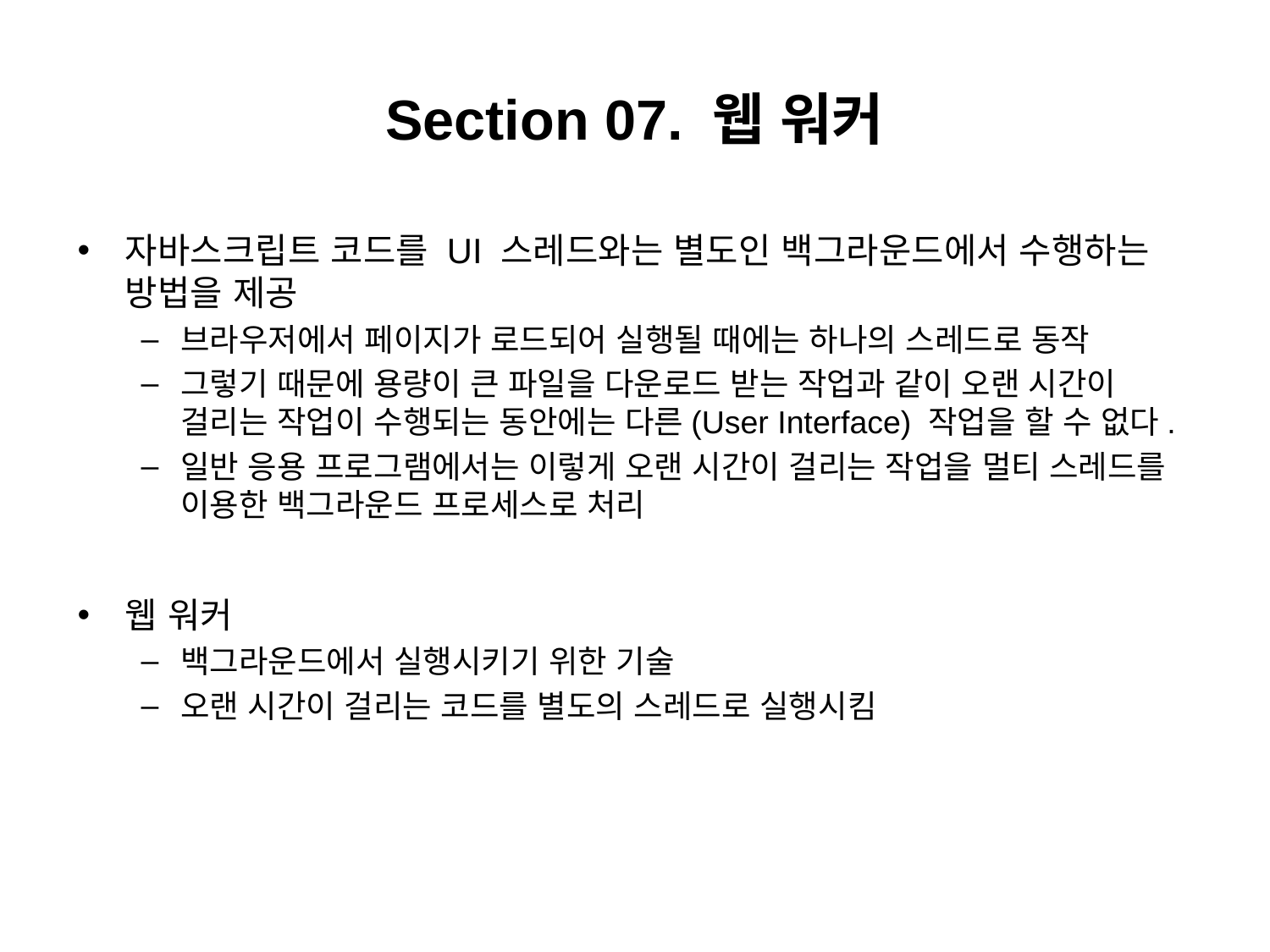

# Section 07. 웹 워커
자바스크립트 코드를 UI 스레드와는 별도인 백그라운드에서 수행하는 방법을 제공
브라우저에서 페이지가 로드되어 실행될 때에는 하나의 스레드로 동작
그렇기 때문에 용량이 큰 파일을 다운로드 받는 작업과 같이 오랜 시간이 걸리는 작업이 수행되는 동안에는 다른(User Interface) 작업을 할 수 없다.
일반 응용 프로그램에서는 이렇게 오랜 시간이 걸리는 작업을 멀티 스레드를 이용한 백그라운드 프로세스로 처리

웹 워커
백그라운드에서 실행시키기 위한 기술
오랜 시간이 걸리는 코드를 별도의 스레드로 실행시킴